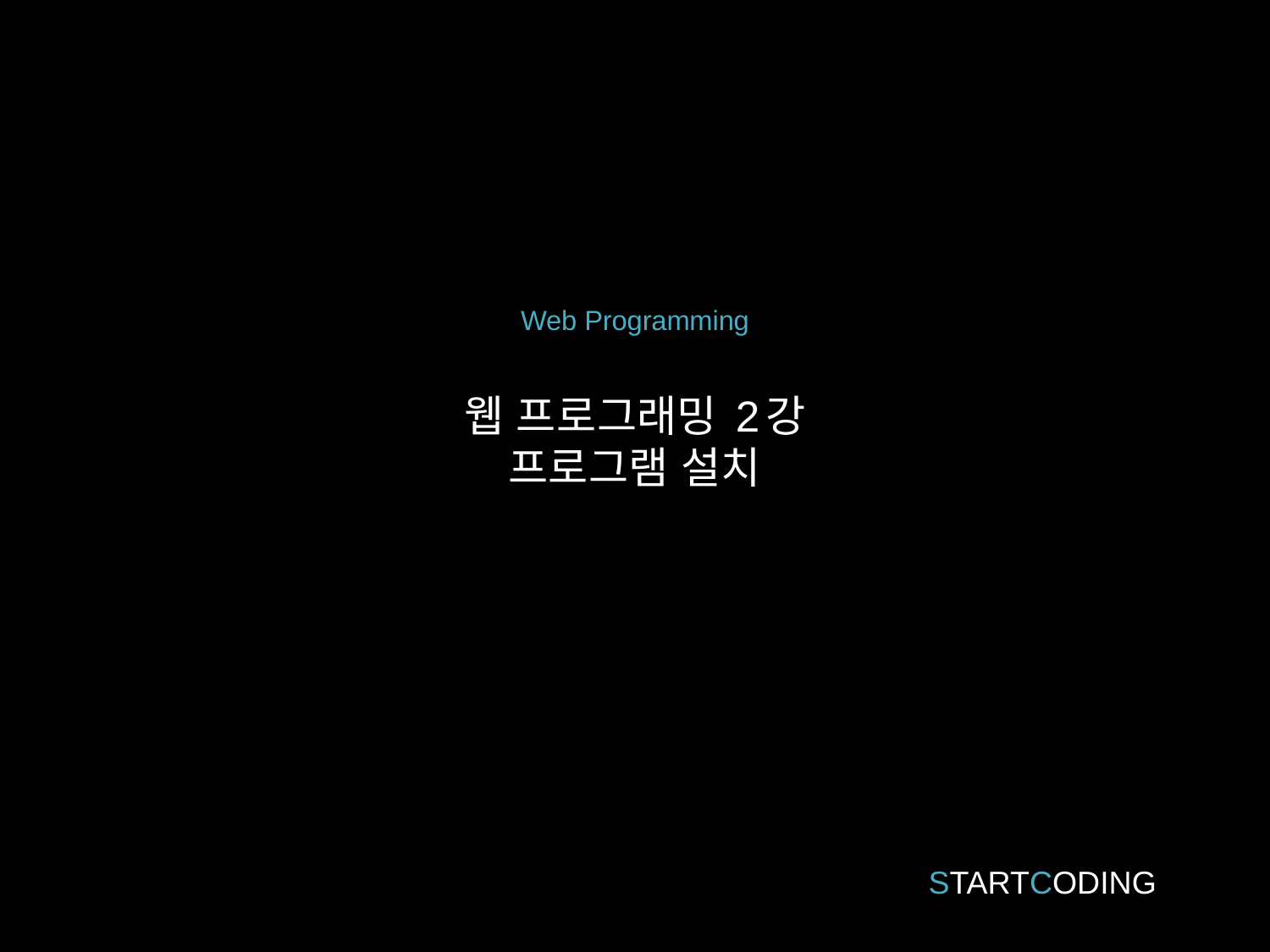

# Web Programming 웹 프로그래밍 2강 프로그램 설치
STARTCODING